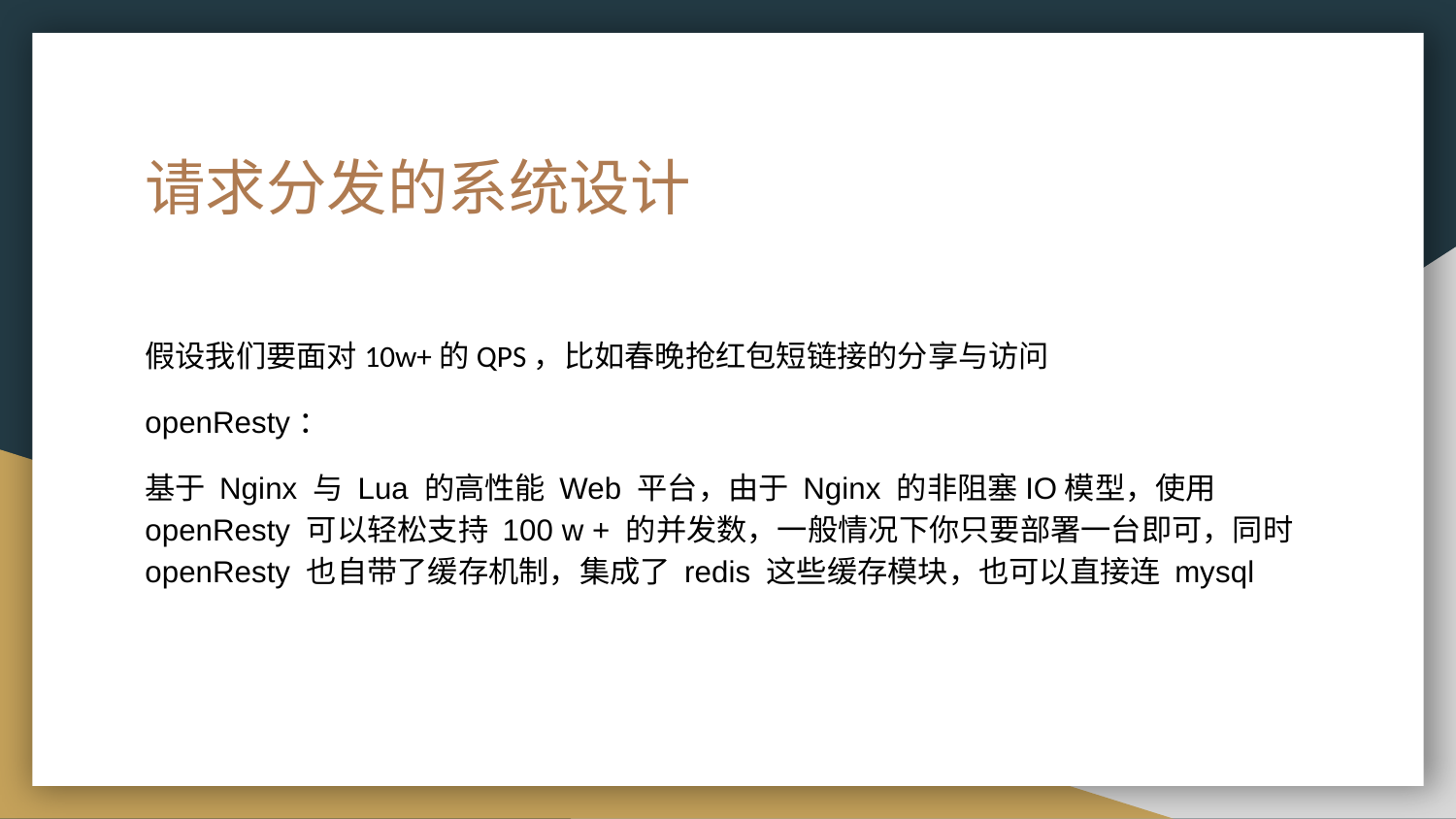

# 请求分发的系统设计
假设我们要面对10w+的QPS，比如春晚抢红包短链接的分享与访问
openResty：
基于 Nginx 与 Lua 的高性能 Web 平台，由于 Nginx 的非阻塞IO模型，使用 openResty 可以轻松支持 100 w + 的并发数，一般情况下你只要部署一台即可，同时 openResty 也自带了缓存机制，集成了 redis 这些缓存模块，也可以直接连 mysql